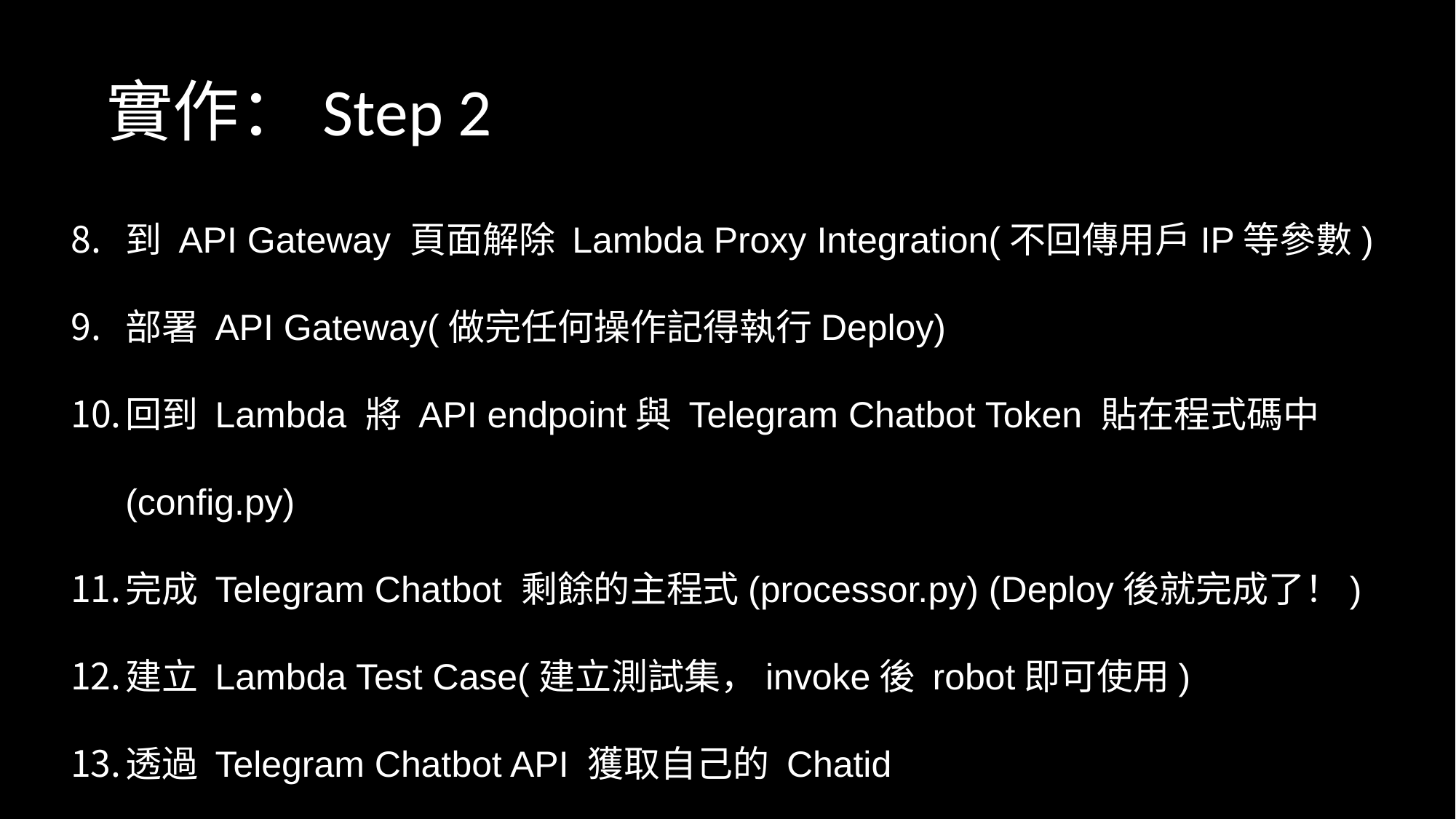

實作：Step 2
到 API Gateway 頁面解除 Lambda Proxy Integration(不回傳用戶IP等參數)
部署 API Gateway(做完任何操作記得執行Deploy)
回到 Lambda 將 API endpoint與 Telegram Chatbot Token 貼在程式碼中(config.py)
完成 Telegram Chatbot 剩餘的主程式(processor.py) (Deploy後就完成了！)
建立 Lambda Test Case(建立測試集，invoke後 robot即可使用)
透過 Telegram Chatbot API 獲取自己的 Chatid
最後針對 Lambda 與 API Gateway 個別進行測試